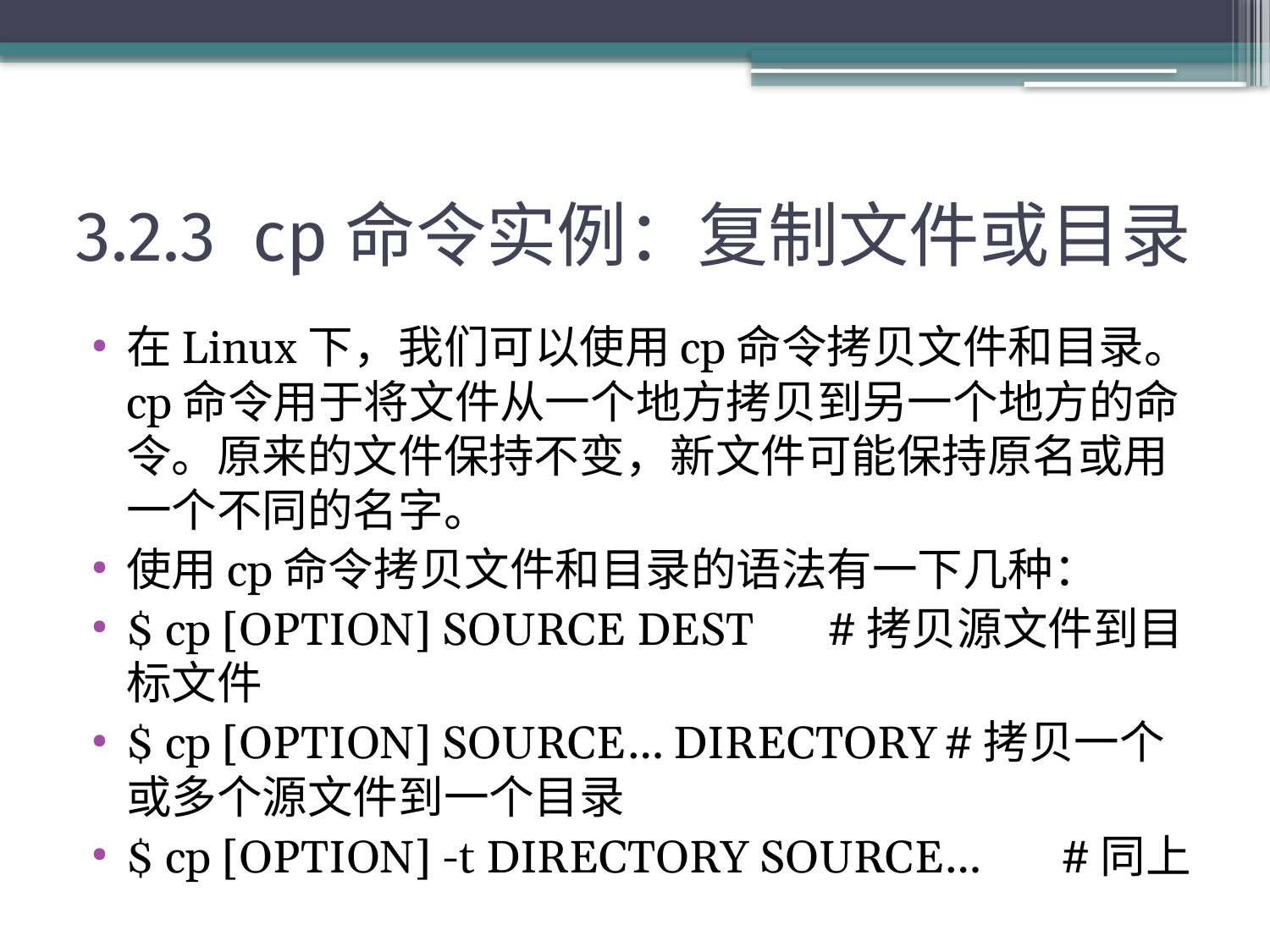

# 3.2.3  cp命令实例：复制文件或目录
在Linux下，我们可以使用cp命令拷贝文件和目录。cp命令用于将文件从一个地方拷贝到另一个地方的命令。原来的文件保持不变，新文件可能保持原名或用一个不同的名字。
使用cp命令拷贝文件和目录的语法有一下几种：
$ cp [OPTION] SOURCE DEST			#拷贝源文件到目标文件
$ cp [OPTION] SOURCE… DIRECTORY		#拷贝一个或多个源文件到一个目录
$ cp [OPTION] -t DIRECTORY SOURCE…	#同上